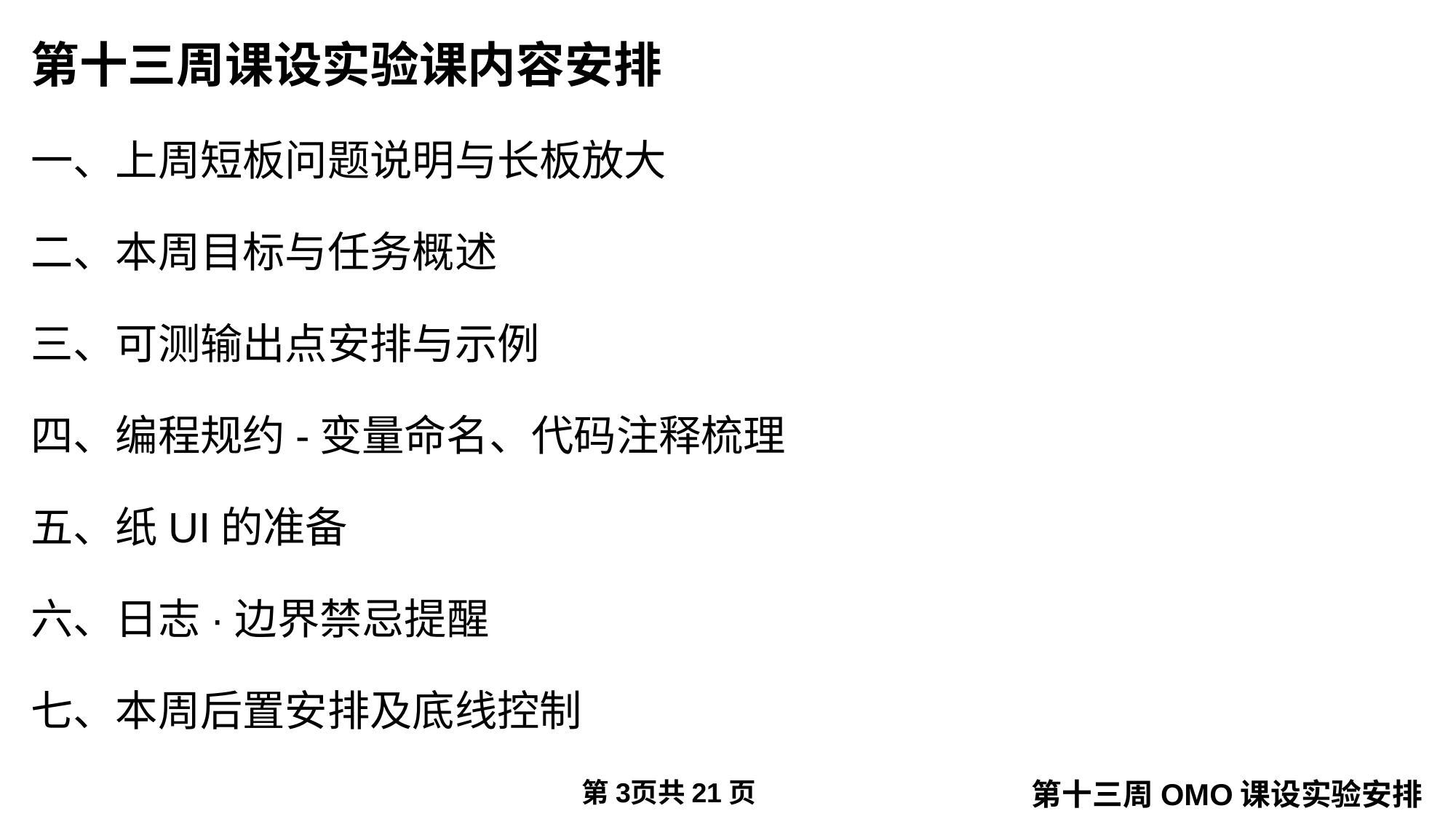

第十三周课设实验课内容安排
一、上周短板问题说明与长板放大
二、本周目标与任务概述
三、可测输出点安排与示例
四、编程规约-变量命名、代码注释梳理
五、纸UI的准备
六、日志·边界禁忌提醒
七、本周后置安排及底线控制
第3页共21页
第十三周OMO课设实验安排